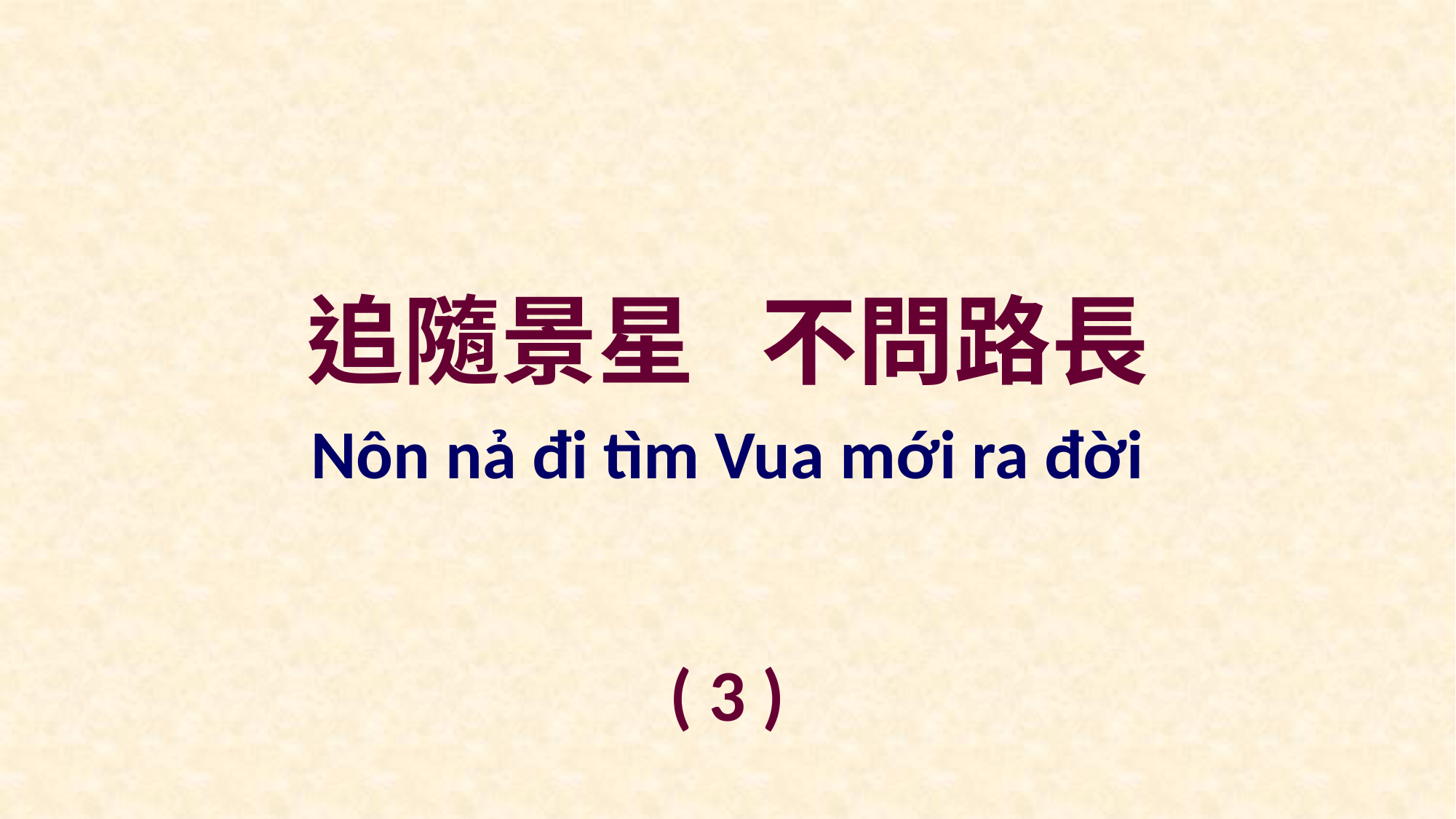

追隨景星   不問路長
Nôn nả đi tìm Vua mới ra đời
( 3 )